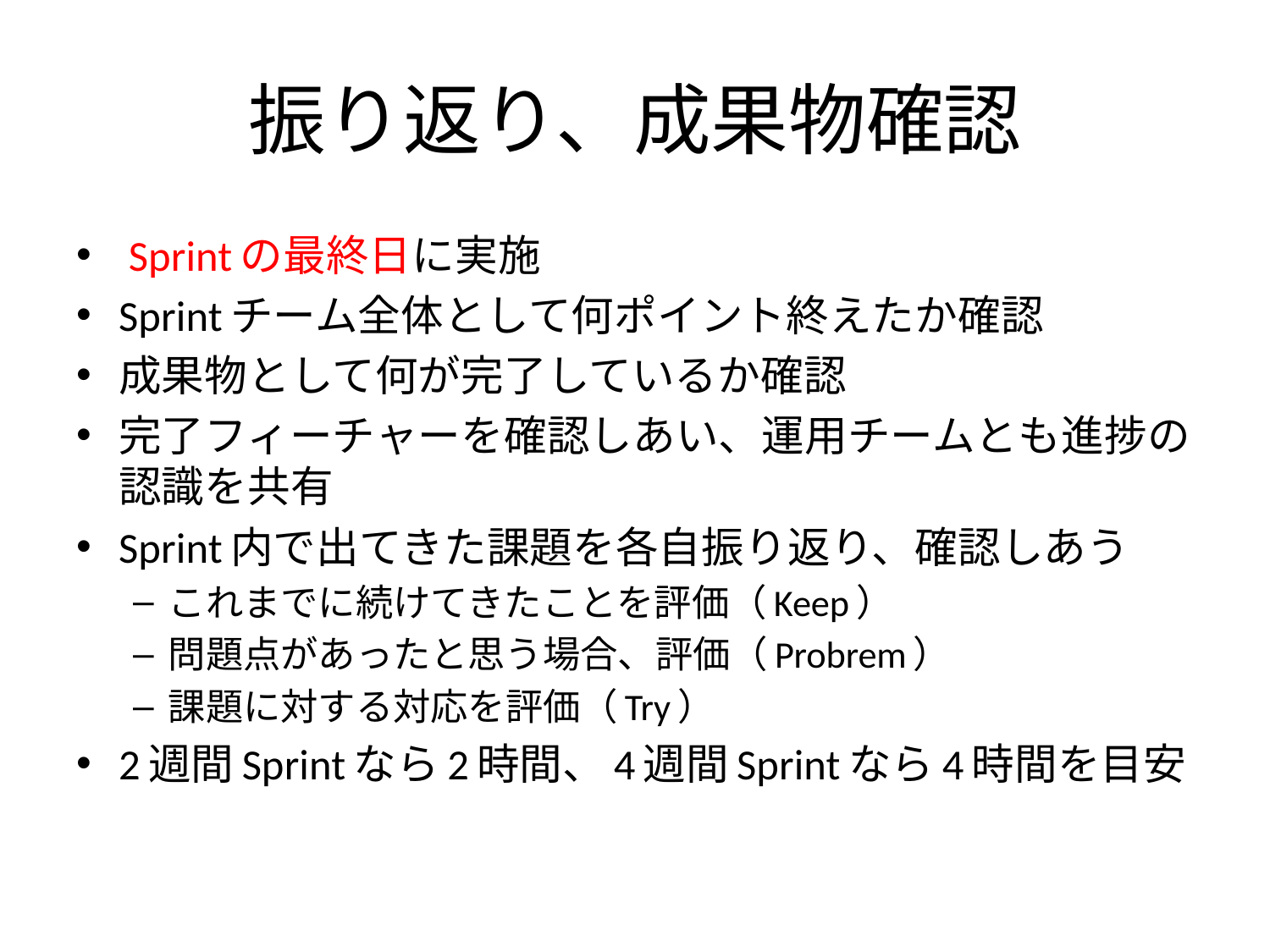

# 振り返り、成果物確認
 Sprintの最終日に実施
Sprintチーム全体として何ポイント終えたか確認
成果物として何が完了しているか確認
完了フィーチャーを確認しあい、運用チームとも進捗の認識を共有
Sprint内で出てきた課題を各自振り返り、確認しあう
これまでに続けてきたことを評価（Keep）
問題点があったと思う場合、評価（Probrem）
課題に対する対応を評価（Try）
2週間Sprintなら2時間、4週間Sprintなら4時間を目安